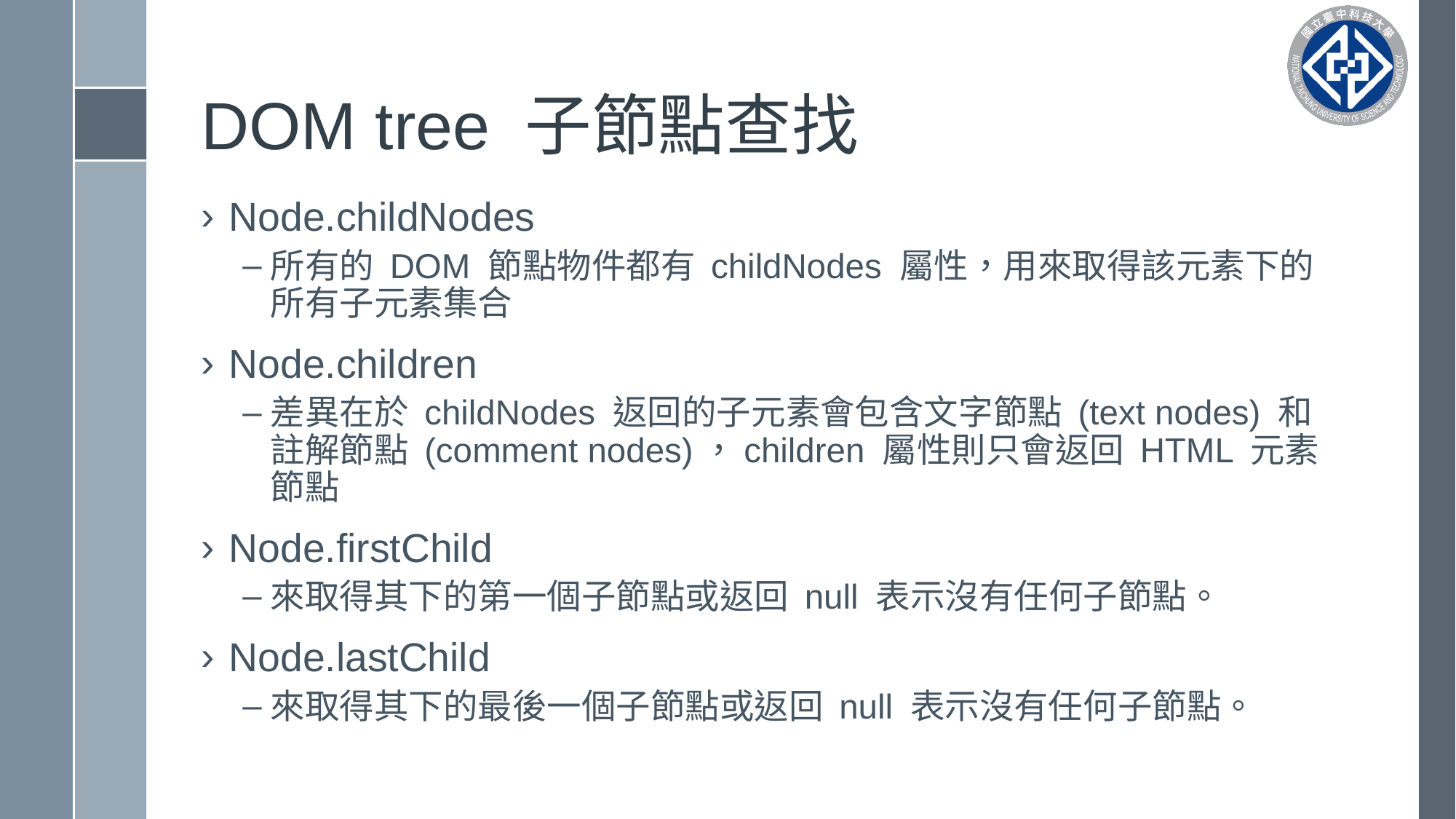

# DOM tree 子節點查找
Node.childNodes
所有的 DOM 節點物件都有 childNodes 屬性，用來取得該元素下的所有子元素集合
Node.children
差異在於 childNodes 返回的子元素會包含文字節點 (text nodes) 和註解節點 (comment nodes)，children 屬性則只會返回 HTML 元素節點
Node.firstChild
來取得其下的第一個子節點或返回 null 表示沒有任何子節點。
Node.lastChild
來取得其下的最後一個子節點或返回 null 表示沒有任何子節點。